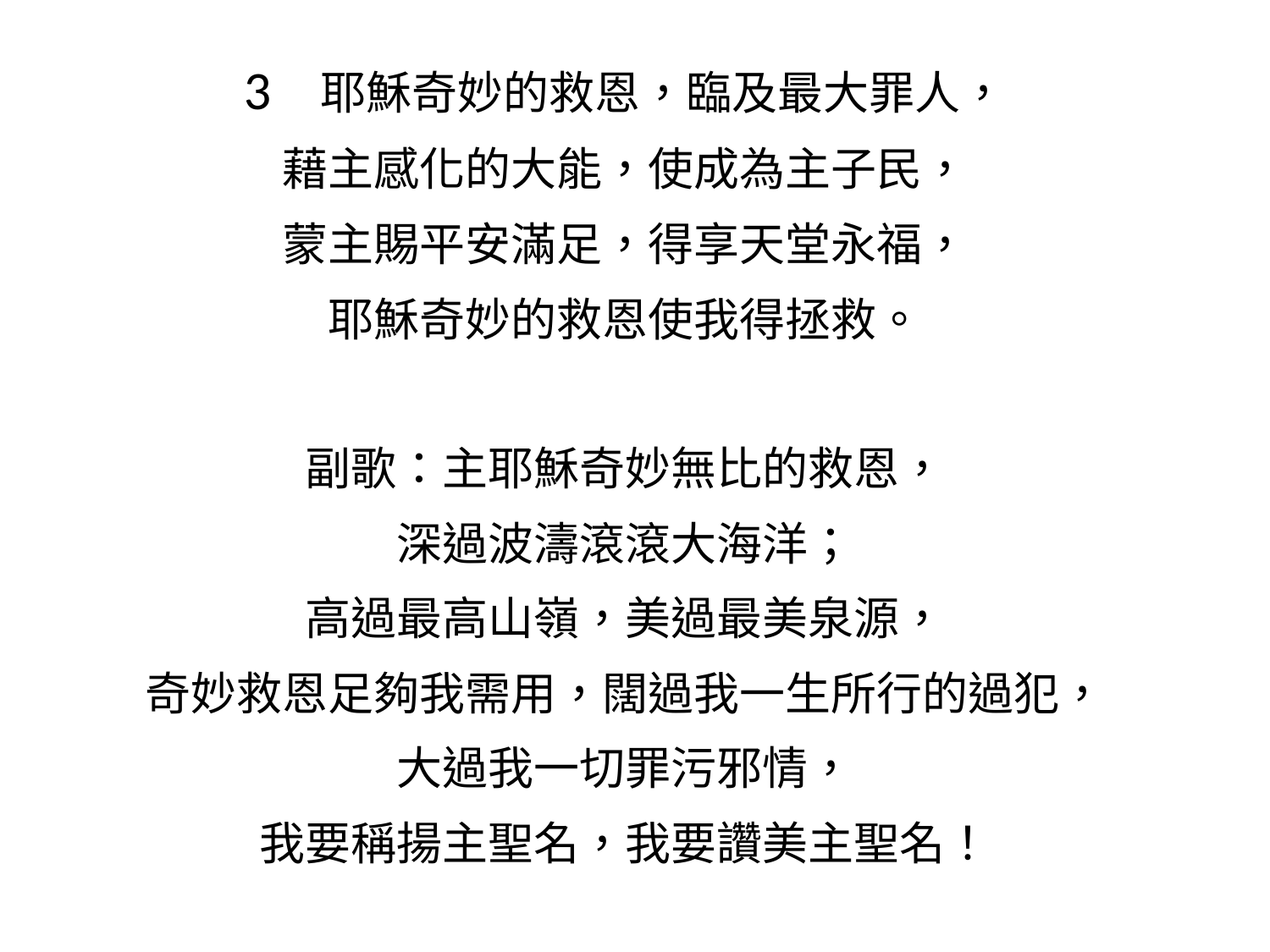

3   耶穌奇妙的救恩，臨及最大罪人，
藉主感化的大能，使成為主子民，
蒙主賜平安滿足，得享天堂永福，
耶穌奇妙的救恩使我得拯救。

副歌：主耶穌奇妙無比的救恩，
深過波濤滾滾大海洋；
高過最高山嶺，美過最美泉源，
奇妙救恩足夠我需用，闊過我一生所行的過犯，
大過我一切罪污邪情，
我要稱揚主聖名，我要讚美主聖名！

#